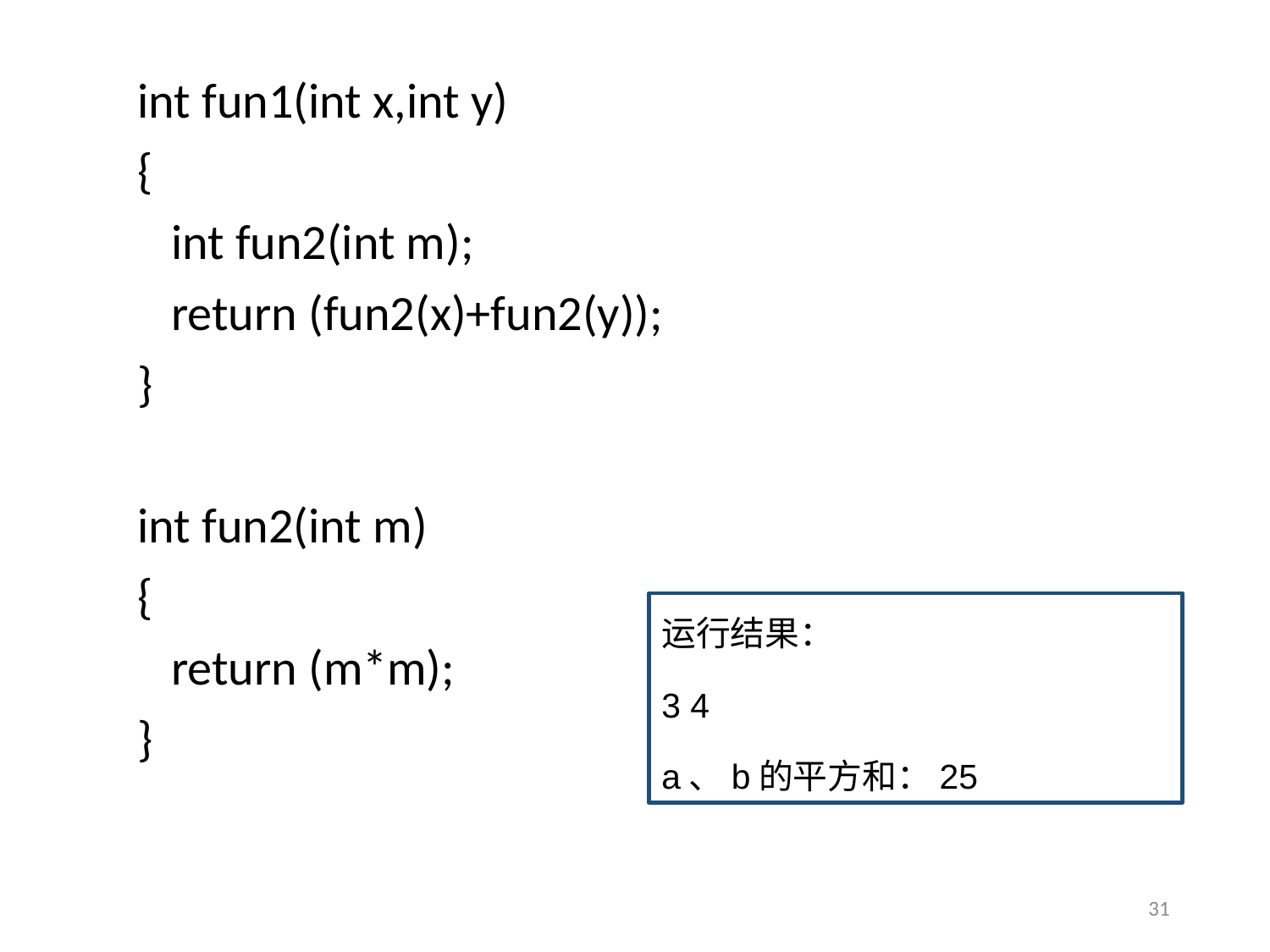

int fun1(int x,int y)
{
   int fun2(int m);
   return (fun2(x)+fun2(y));
}

int fun2(int m)
{
   return (m*m);
}

运行结果：
3 4
a、b的平方和：25
31
31